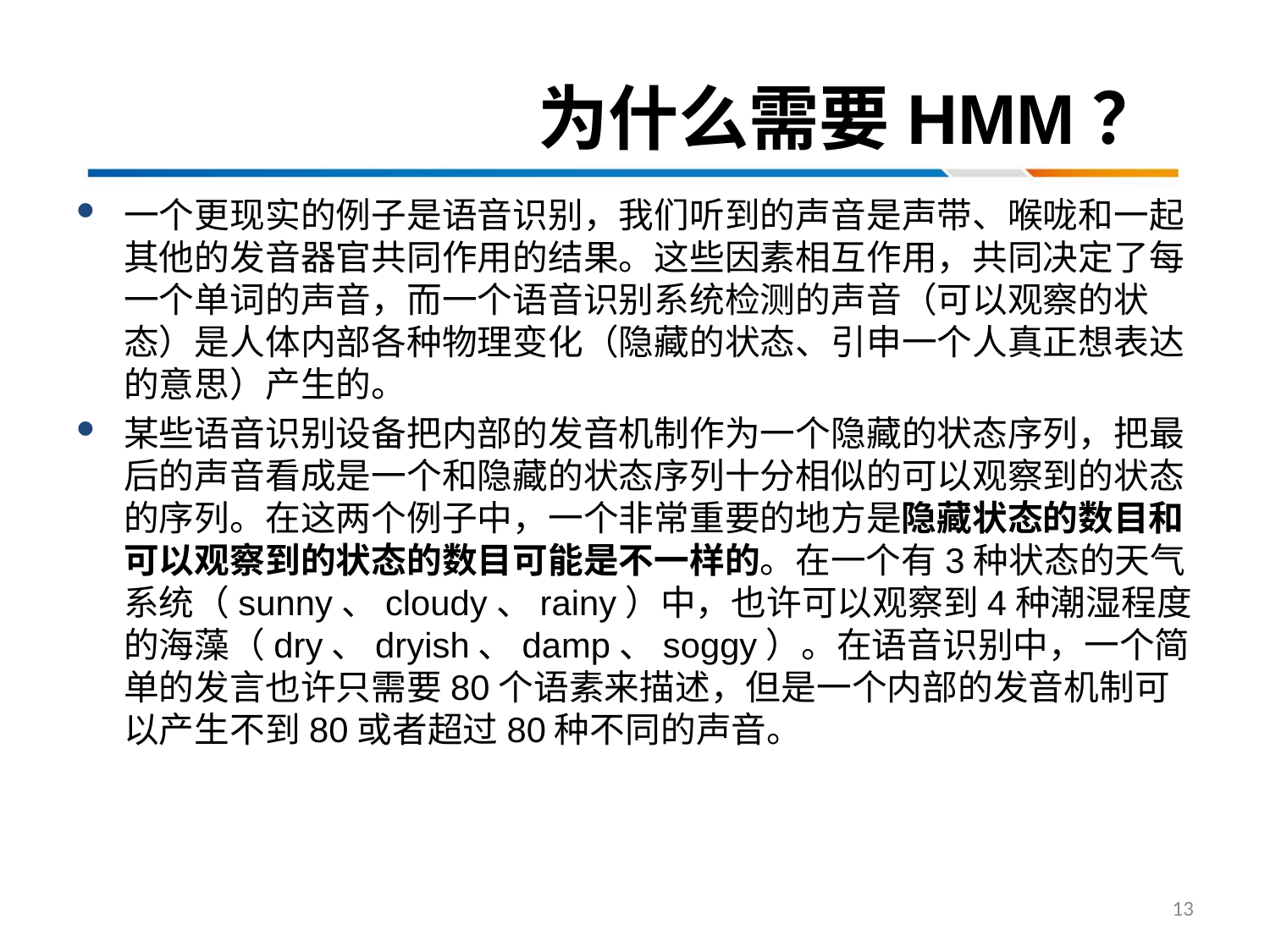

# 为什么需要HMM？
一个更现实的例子是语音识别，我们听到的声音是声带、喉咙和一起其他的发音器官共同作用的结果。这些因素相互作用，共同决定了每一个单词的声音，而一个语音识别系统检测的声音（可以观察的状态）是人体内部各种物理变化（隐藏的状态、引申一个人真正想表达的意思）产生的。
某些语音识别设备把内部的发音机制作为一个隐藏的状态序列，把最后的声音看成是一个和隐藏的状态序列十分相似的可以观察到的状态的序列。在这两个例子中，一个非常重要的地方是隐藏状态的数目和可以观察到的状态的数目可能是不一样的。在一个有3种状态的天气系统（sunny、cloudy、rainy）中，也许可以观察到4种潮湿程度的海藻（dry、dryish、damp、soggy）。在语音识别中，一个简单的发言也许只需要80个语素来描述，但是一个内部的发音机制可以产生不到80或者超过80种不同的声音。

13